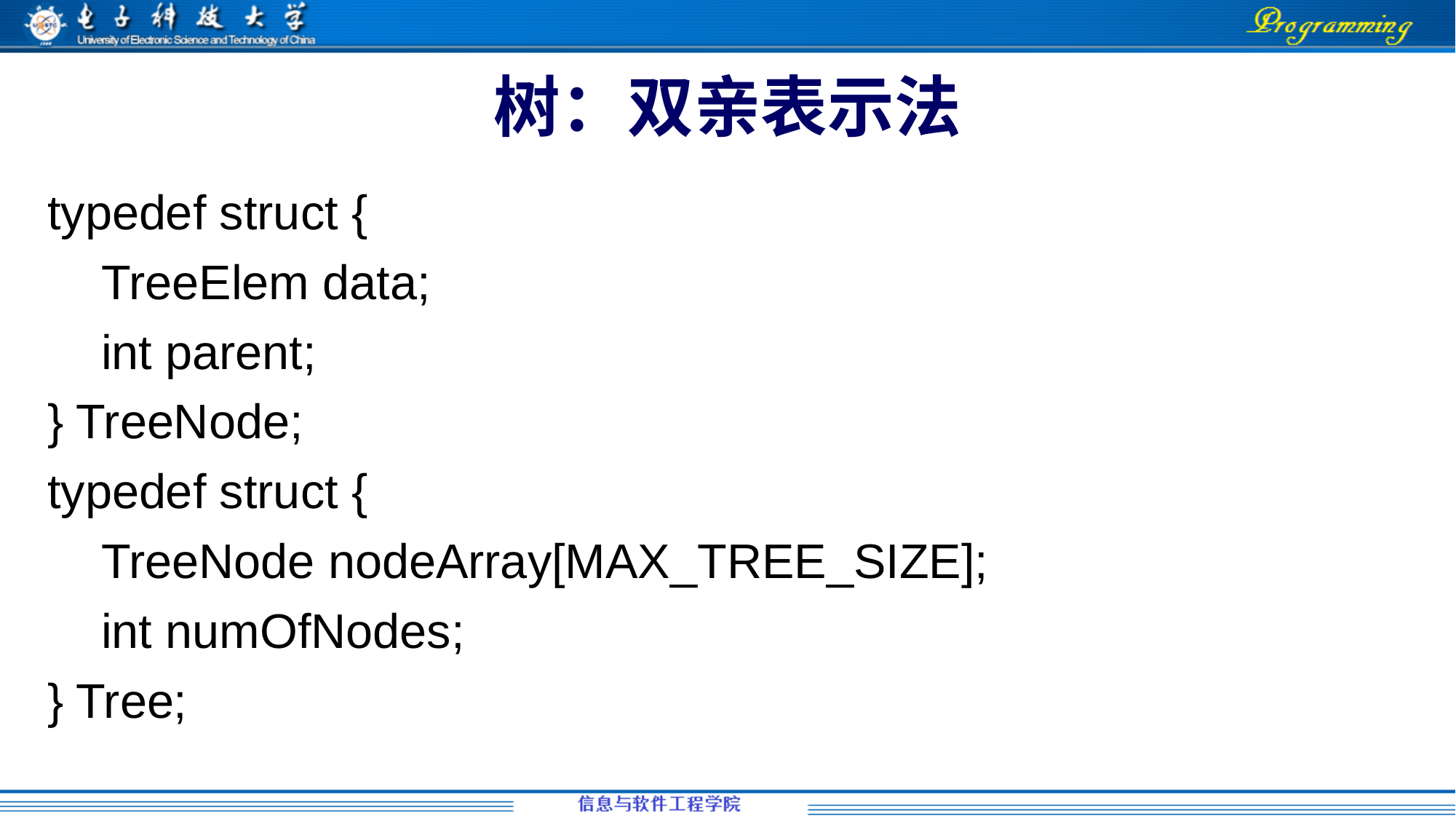

# 树：双亲表示法
typedef struct {
    TreeElem data;
    int parent;
} TreeNode;
typedef struct {
    TreeNode nodeArray[MAX_TREE_SIZE];
    int numOfNodes;
} Tree;